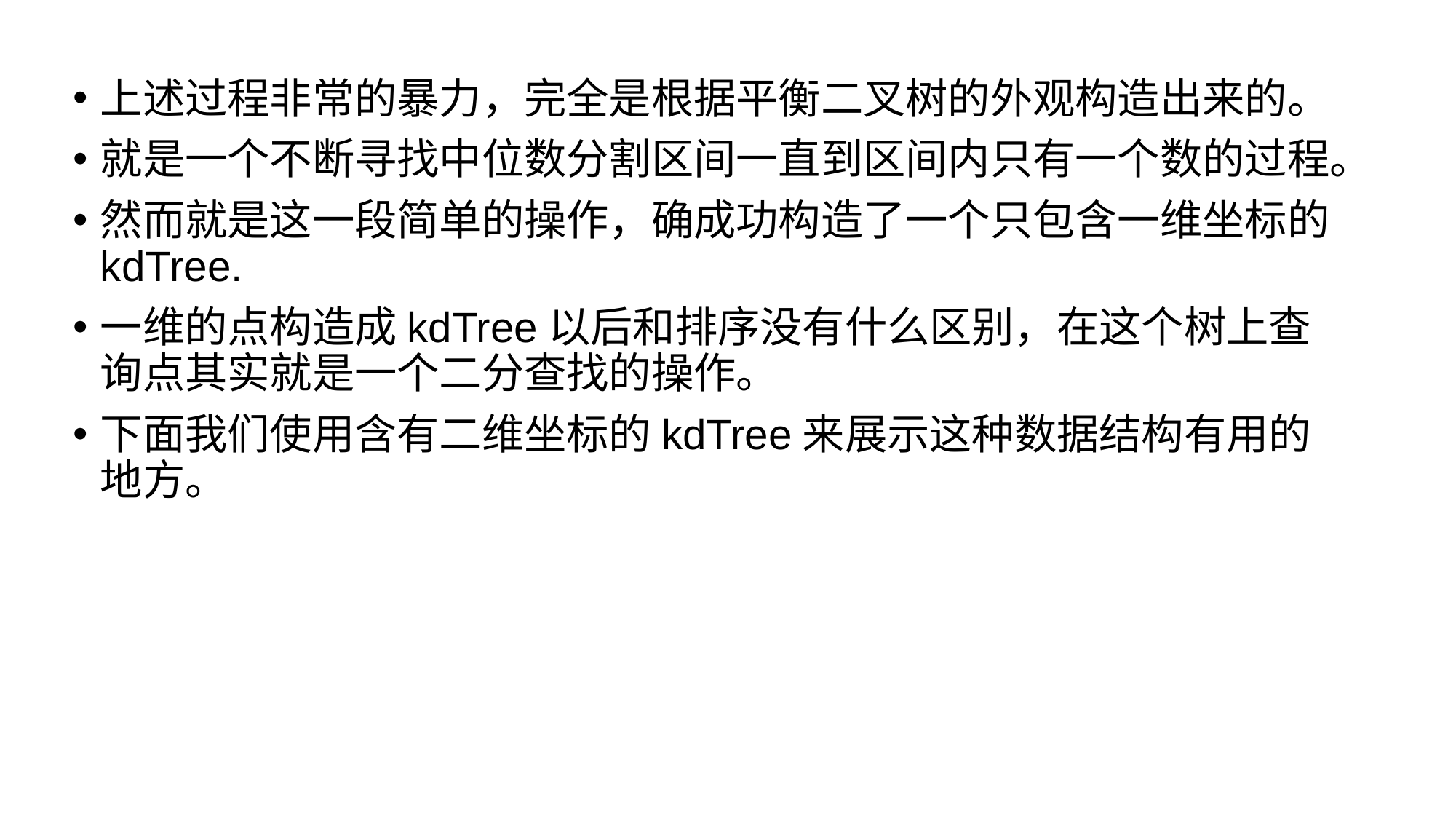

上述过程非常的暴力，完全是根据平衡二叉树的外观构造出来的。
就是一个不断寻找中位数分割区间一直到区间内只有一个数的过程。
然而就是这一段简单的操作，确成功构造了一个只包含一维坐标的kdTree.
一维的点构造成kdTree以后和排序没有什么区别，在这个树上查询点其实就是一个二分查找的操作。
下面我们使用含有二维坐标的kdTree来展示这种数据结构有用的地方。